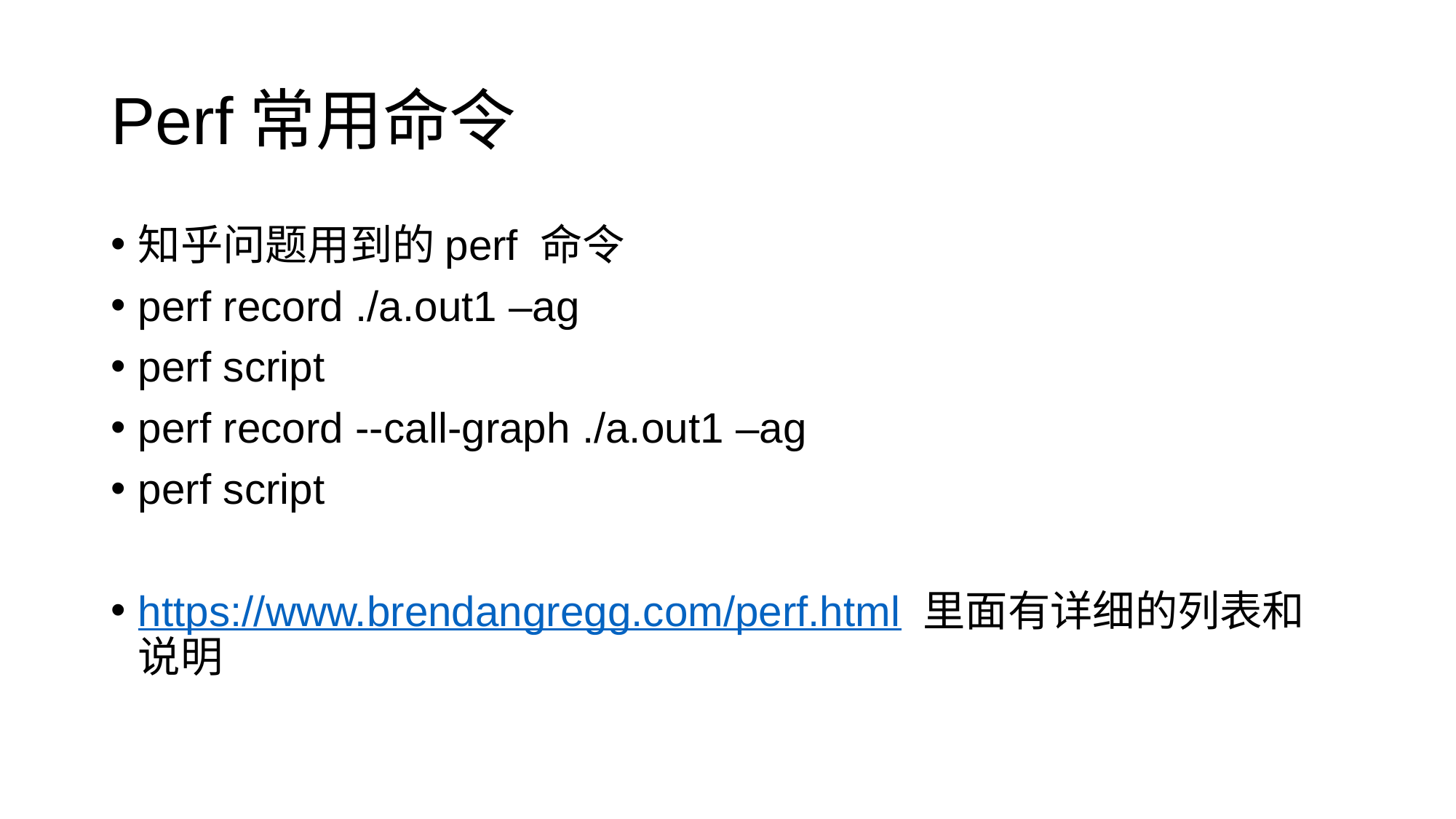

# Perf常用命令
知乎问题用到的perf 命令
perf record ./a.out1 –ag
perf script
perf record --call-graph ./a.out1 –ag
perf script

https://www.brendangregg.com/perf.html 里面有详细的列表和说明